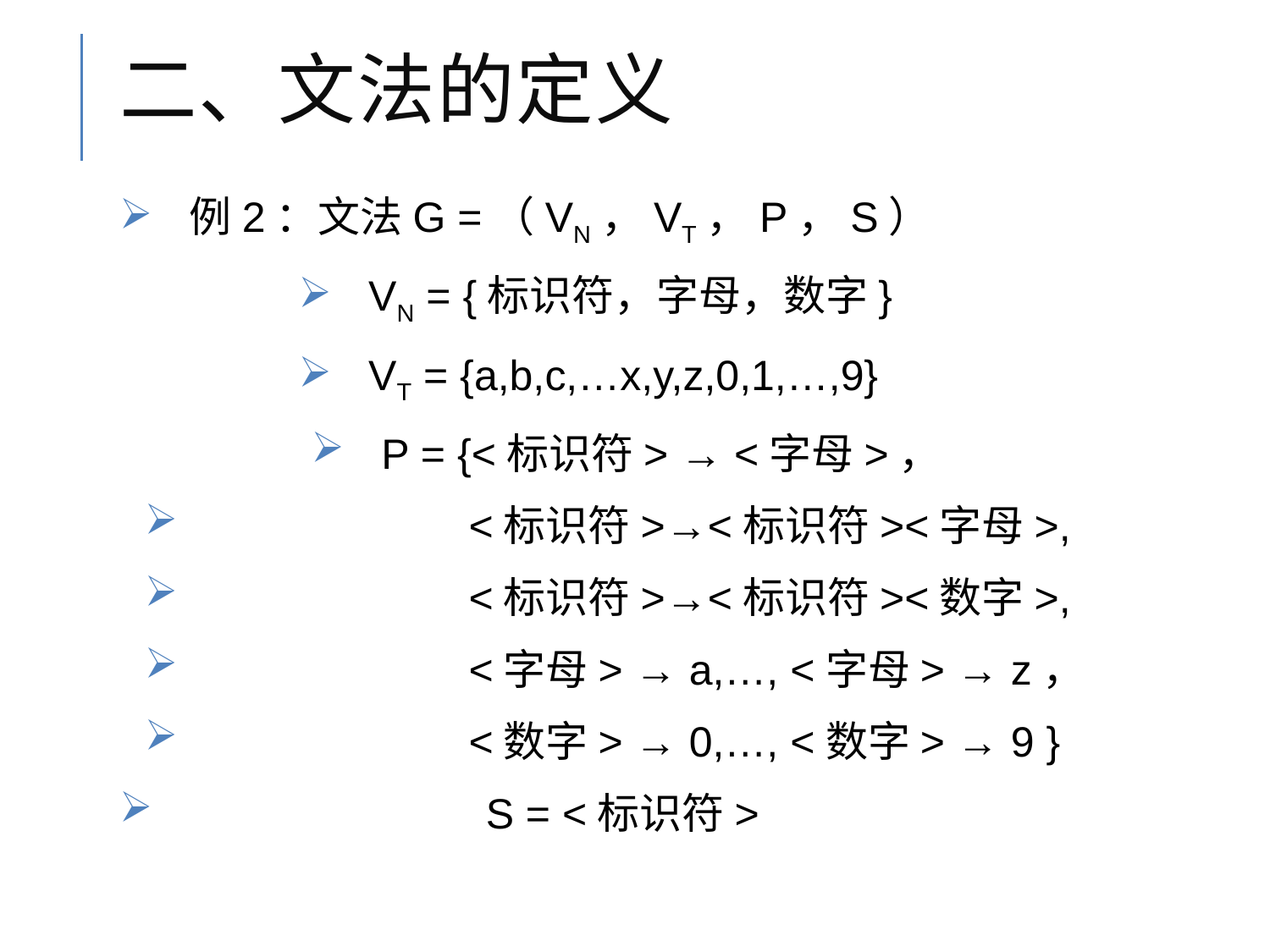

# 二、文法的定义
例2：文法G =（VN，VT，P，S）
VN = {标识符，字母，数字}
VT = {a,b,c,…x,y,z,0,1,…,9}
P = {<标识符> → <字母>，
<标识符>→<标识符><字母>,
<标识符>→<标识符><数字>,
<字母> → a,…, <字母> → z，
<数字> → 0,…, <数字> → 9 }
	    S = <标识符>
26